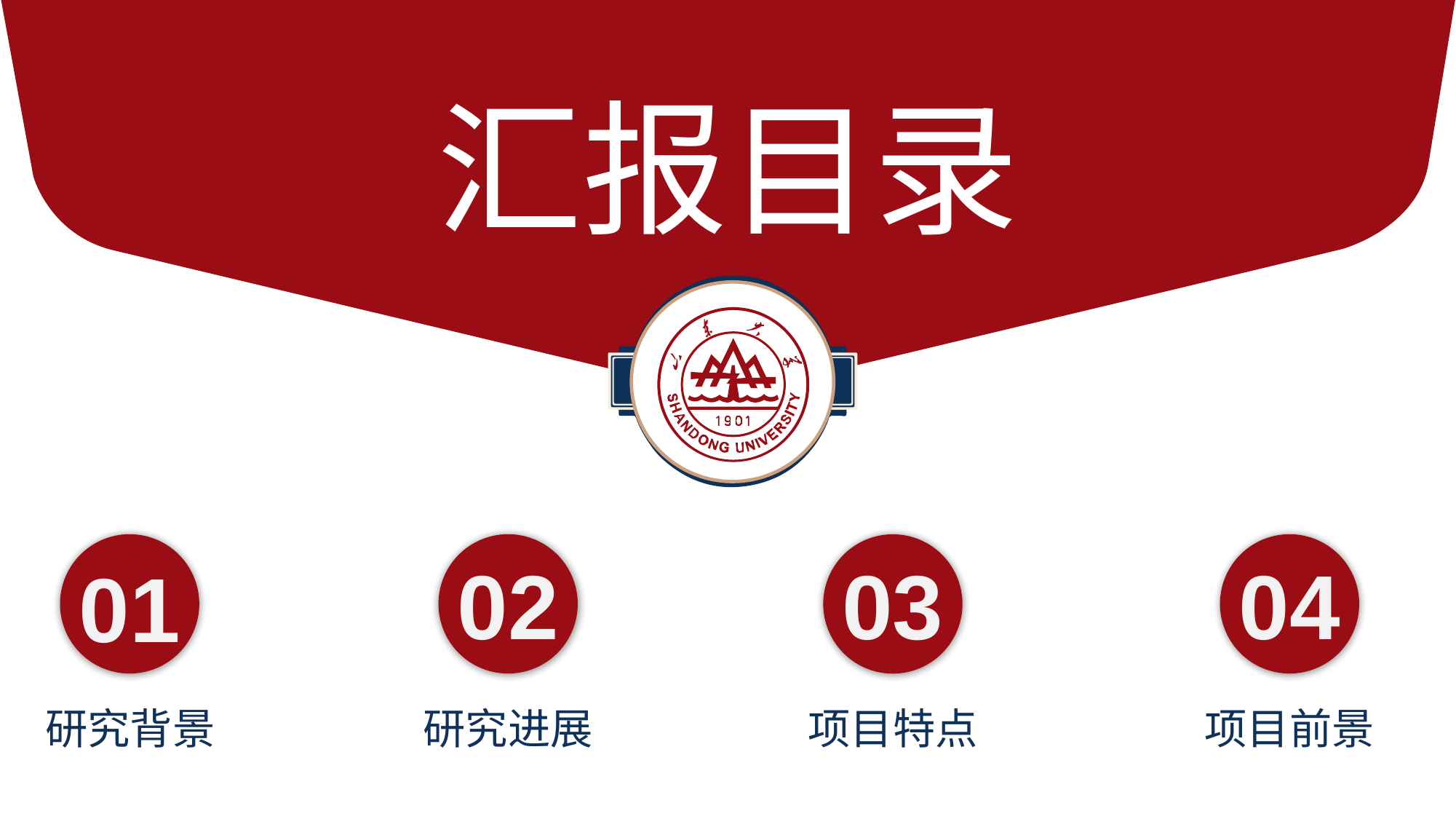

汇报目录

02
03
04
01
研究背景

研究进展
项目特点
项目前景